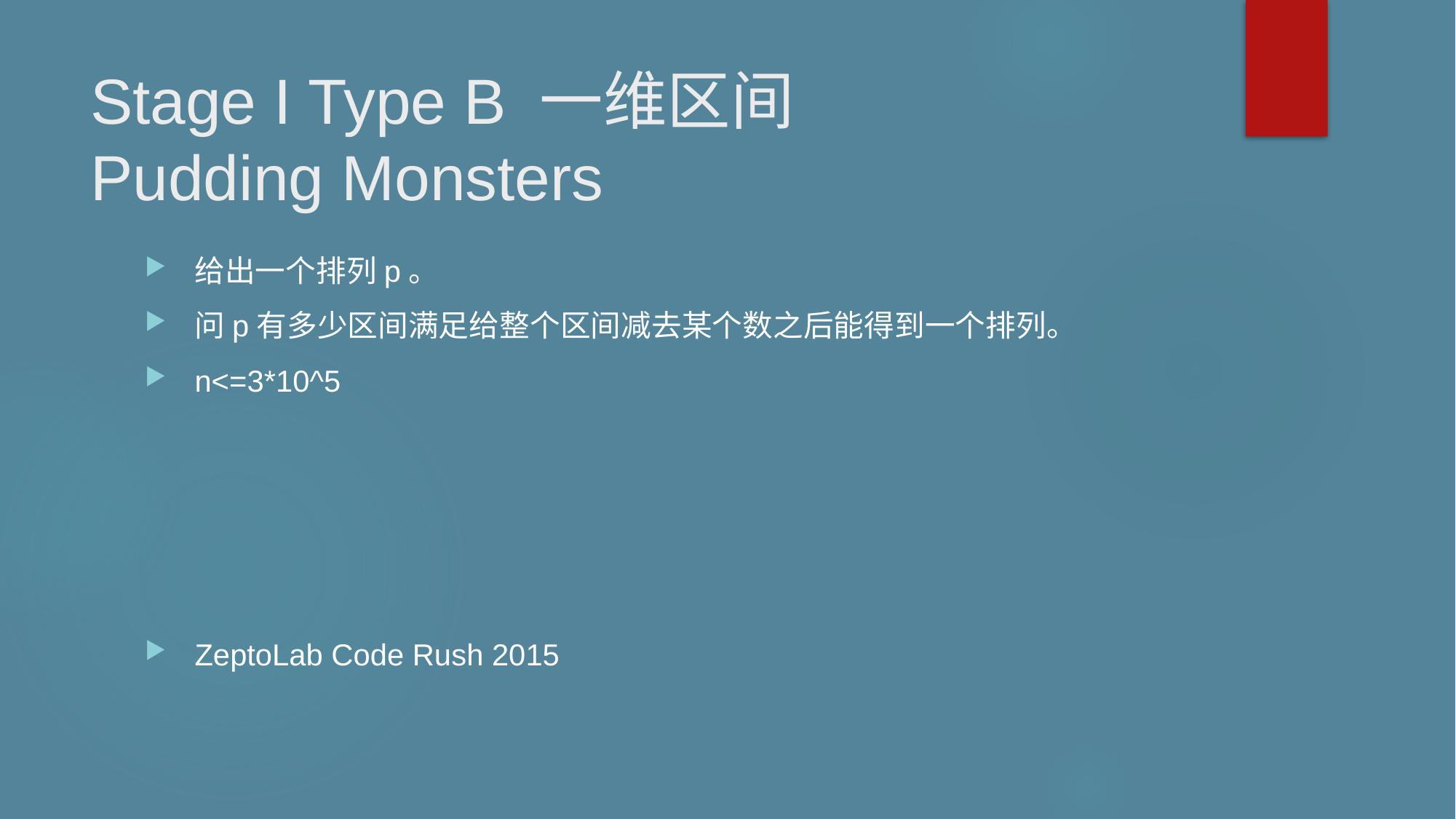

# Stage I Type B 一维区间 Pudding Monsters
给出一个排列p。
问p有多少区间满足给整个区间减去某个数之后能得到一个排列。
n<=3*10^5

ZeptoLab Code Rush 2015